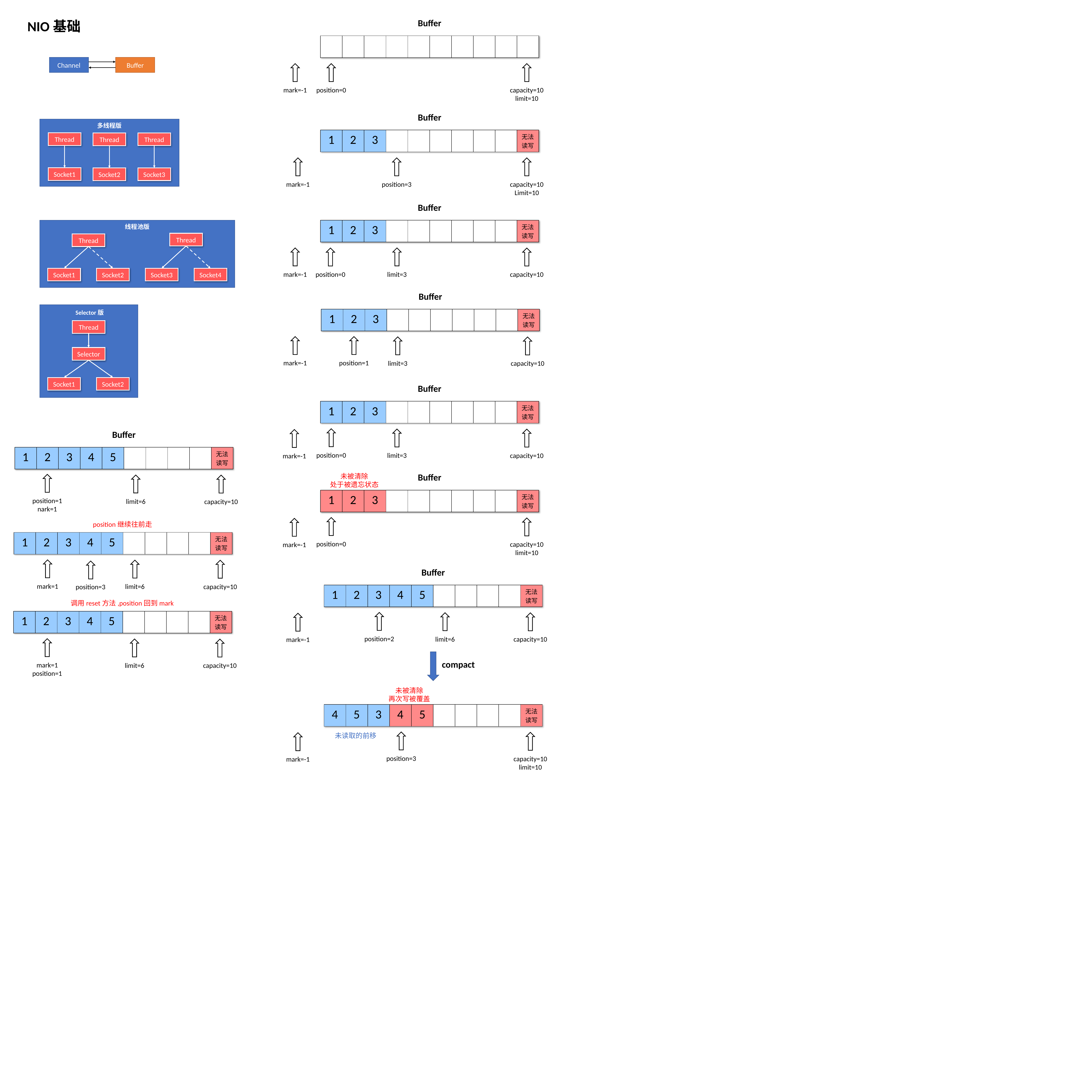

Buffer
NIO基础
|  |  |  |  |  |  |  |  |  |  |
| --- | --- | --- | --- | --- | --- | --- | --- | --- | --- |
Channel
Buffer

mark=-1
position=0
capacity=10
limit=10
Buffer

多线程版
Thread
Thread
Thread
Socket1
Socket3
Socket2
| 1 | 2 | 3 |  |  |  |  |  |  | 无法读写 |
| --- | --- | --- | --- | --- | --- | --- | --- | --- | --- |

mark=-1
position=3
capacity=10
Limit=10
Buffer

| 1 | 2 | 3 |  |  |  |  |  |  | 无法读写 |
| --- | --- | --- | --- | --- | --- | --- | --- | --- | --- |
线程池版
Thread
Thread
Socket1
Socket2
Socket3
Socket4

mark=-1
limit=3
position=0
capacity=10
Buffer

Selector版
| 1 | 2 | 3 |  |  |  |  |  |  | 无法读写 |
| --- | --- | --- | --- | --- | --- | --- | --- | --- | --- |
Thread
Selector
Socket1
Socket2

mark=-1
position=1
limit=3
capacity=10
Buffer
| 1 | 2 | 3 |  |  |  |  |  |  | 无法读写 |
| --- | --- | --- | --- | --- | --- | --- | --- | --- | --- |
Buffer

| 1 | 2 | 3 | 4 | 5 |  |  |  |  | 无法读写 |
| --- | --- | --- | --- | --- | --- | --- | --- | --- | --- |
position=0
limit=3
capacity=10
mark=-1
Buffer
未被清除
处于被遗忘状态

| 1 | 2 | 3 |  |  |  |  |  |  | 无法读写 |
| --- | --- | --- | --- | --- | --- | --- | --- | --- | --- |
position=1
nark=1
limit=6
capacity=10

position继续往前走
| 1 | 2 | 3 | 4 | 5 |  |  |  |  | 无法读写 |
| --- | --- | --- | --- | --- | --- | --- | --- | --- | --- |
position=0
capacity=10
limit=10
mark=-1

Buffer
mark=1
limit=6
capacity=10
position=3
| 1 | 2 | 3 | 4 | 5 |  |  |  |  | 无法读写 |
| --- | --- | --- | --- | --- | --- | --- | --- | --- | --- |
调用reset方法,position回到mark
| 1 | 2 | 3 | 4 | 5 |  |  |  |  | 无法读写 |
| --- | --- | --- | --- | --- | --- | --- | --- | --- | --- |

position=2
limit=6
capacity=10
mark=-1

compact
mark=1
position=1
limit=6
capacity=10
未被清除
再次写被覆盖
| 4 | 5 | 3 | 4 | 5 |  |  |  |  | 无法读写 |
| --- | --- | --- | --- | --- | --- | --- | --- | --- | --- |
未读取的前移

position=3
capacity=10
limit=10
mark=-1